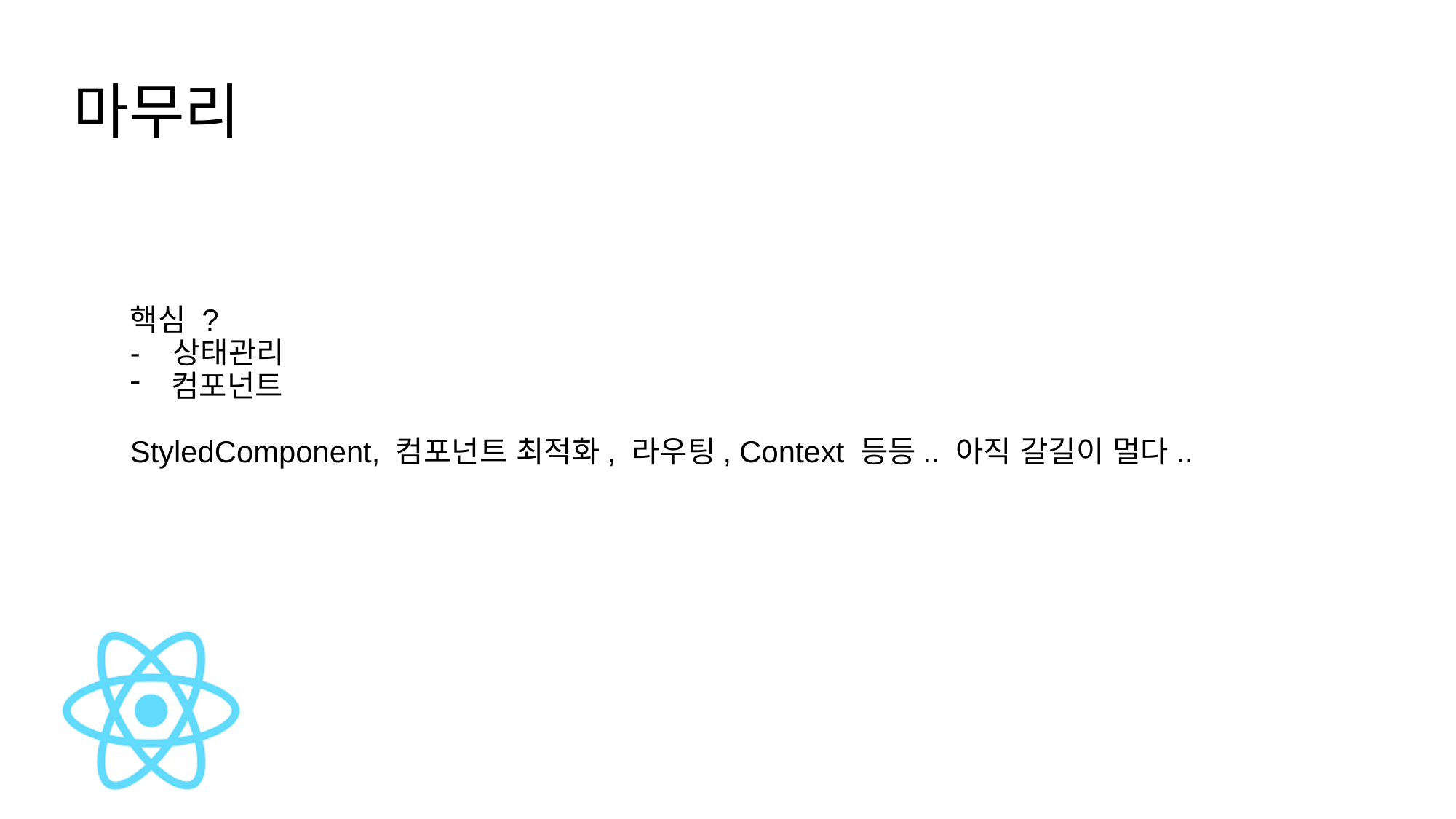

마무리
핵심 ?
-   상태관리
컴포넌트

StyledComponent, 컴포넌트 최적화, 라우팅, Context 등등.. 아직 갈길이 멀다..